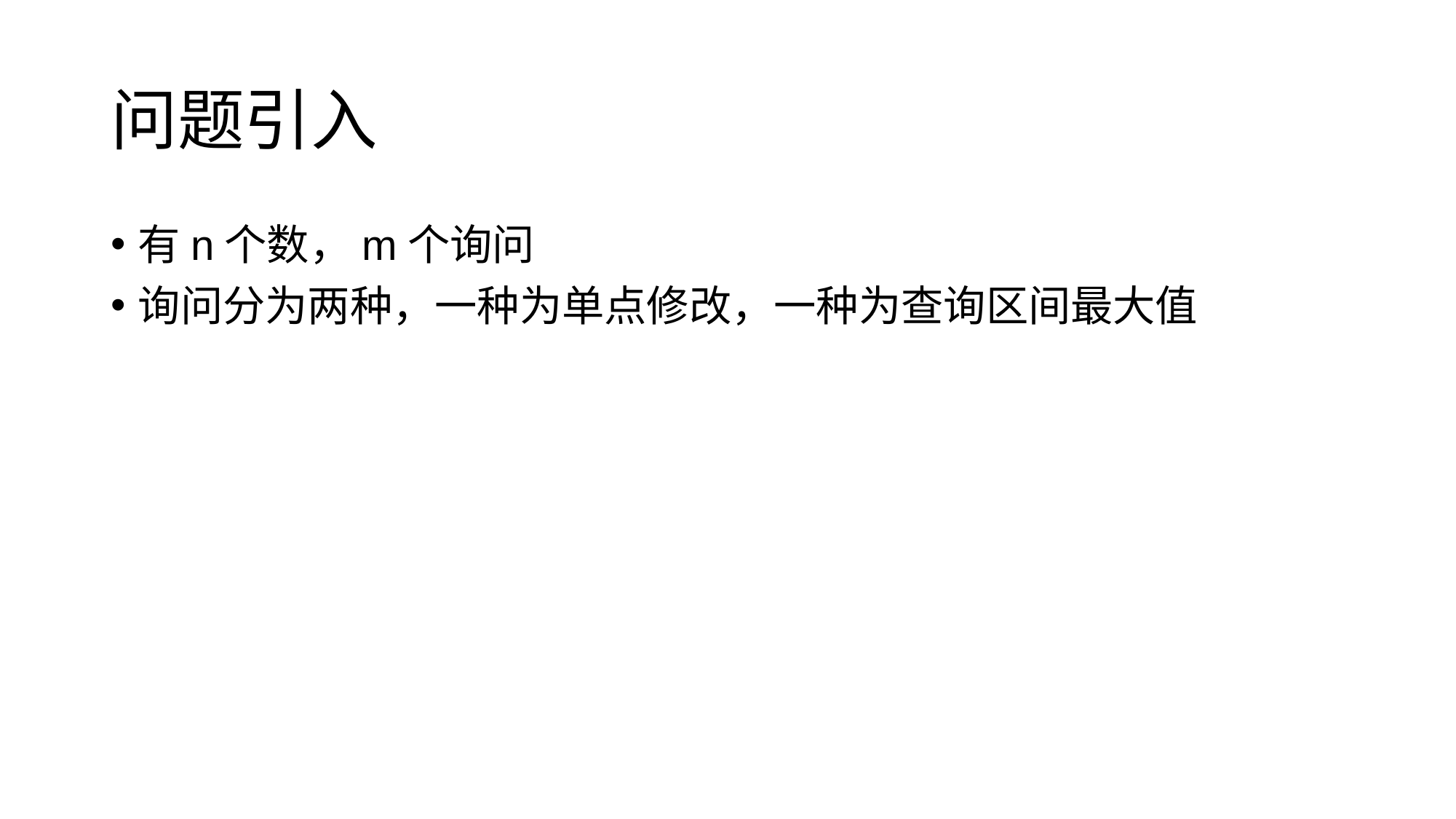

# 问题引入
有n个数，m个询问
询问分为两种，一种为单点修改，一种为查询区间最大值